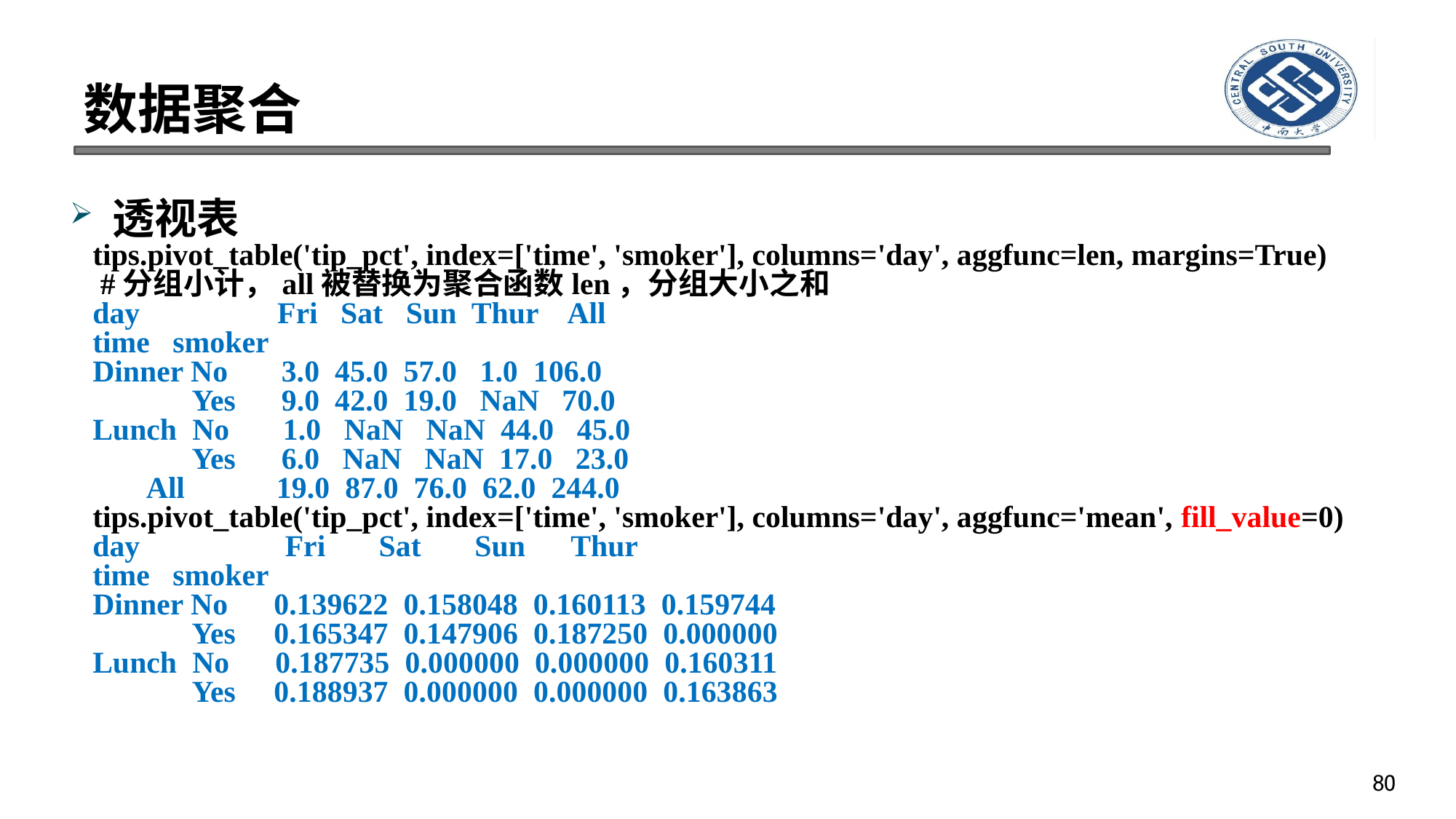

# 数据聚合
透视表
tips.pivot_table('tip_pct', index=['time', 'smoker'], columns='day', aggfunc=len, margins=True)
 #分组小计，all被替换为聚合函数len，分组大小之和
day                  Fri   Sat   Sun  Thur    All
time   smoker
Dinner No       3.0  45.0  57.0   1.0  106.0
             Yes      9.0  42.0  19.0   NaN   70.0
Lunch  No       1.0   NaN   NaN  44.0   45.0
             Yes      6.0   NaN   NaN  17.0   23.0
       All            19.0  87.0  76.0  62.0  244.0
tips.pivot_table('tip_pct', index=['time', 'smoker'], columns='day', aggfunc='mean', fill_value=0)
day                   Fri       Sat       Sun      Thur
time   smoker
Dinner No      0.139622  0.158048  0.160113  0.159744
             Yes     0.165347  0.147906  0.187250  0.000000
Lunch  No      0.187735  0.000000  0.000000  0.160311
             Yes     0.188937  0.000000  0.000000  0.163863
80